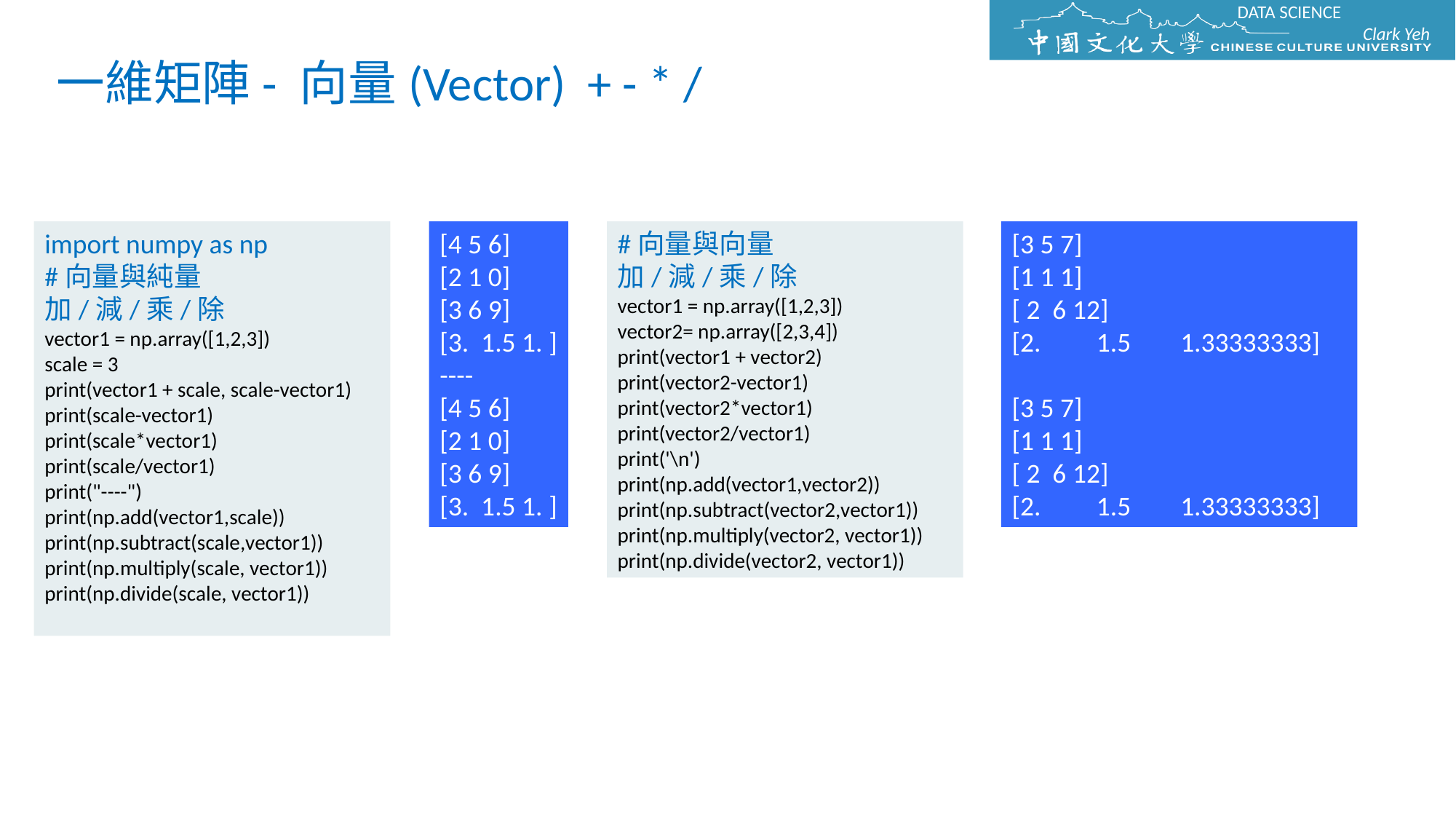

# 一維矩陣- 向量(Vector)  + - * /
import numpy as np
#向量與純量 加/減/乘/除
vector1 = np.array([1,2,3])
scale = 3
print(vector1 + scale, scale-vector1)
print(scale-vector1) print(scale*vector1)
print(scale/vector1)
print("----")
print(np.add(vector1,scale))
print(np.subtract(scale,vector1))
print(np.multiply(scale, vector1))
print(np.divide(scale, vector1))

[4 5 6]
[2 1 0]
[3 6 9]
[3.  1.5 1. ]
----
[4 5 6]
[2 1 0]
[3 6 9]
[3.  1.5 1. ]
#向量與向量 加/減/乘/除
vector1 = np.array([1,2,3])
vector2= np.array([2,3,4])
print(vector1 + vector2)
print(vector2-vector1)
print(vector2*vector1)
print(vector2/vector1)
print('\n')
print(np.add(vector1,vector2))
print(np.subtract(vector2,vector1))
print(np.multiply(vector2, vector1))
print(np.divide(vector2, vector1))
[3 5 7]
[1 1 1]
[ 2  6 12]
[2.         1.5        1.33333333]

[3 5 7]
[1 1 1]
[ 2  6 12]
[2.         1.5        1.33333333]